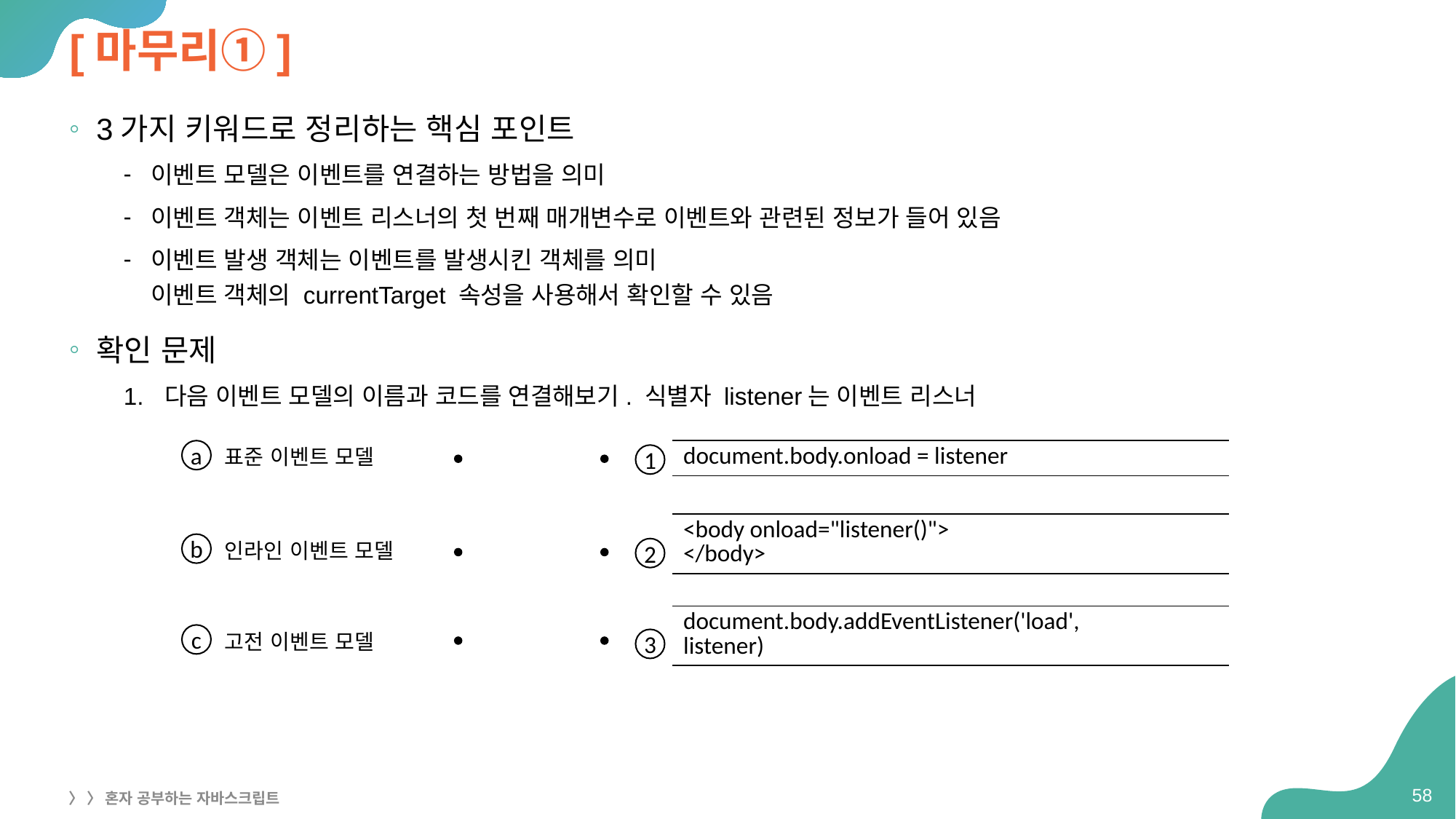

# [마무리①]
3가지 키워드로 정리하는 핵심 포인트
이벤트 모델은 이벤트를 연결하는 방법을 의미
이벤트 객체는 이벤트 리스너의 첫 번째 매개변수로 이벤트와 관련된 정보가 들어 있음
이벤트 발생 객체는 이벤트를 발생시킨 객체를 의미
이벤트 객체의 currentTarget 속성을 사용해서 확인할 수 있음
확인 문제
다음 이벤트 모델의 이름과 코드를 연결해보기. 식별자 listener는 이벤트 리스너
표준 이벤트 모델
| document.body.onload = listener |
| --- |
a
1

| <body onload="listener()"> </body> |
| --- |
인라인 이벤트 모델
b
2

| document.body.addEventListener('load', listener) |
| --- |
고전 이벤트 모델
c
3

58
〉 〉 혼자 공부하는 자바스크립트